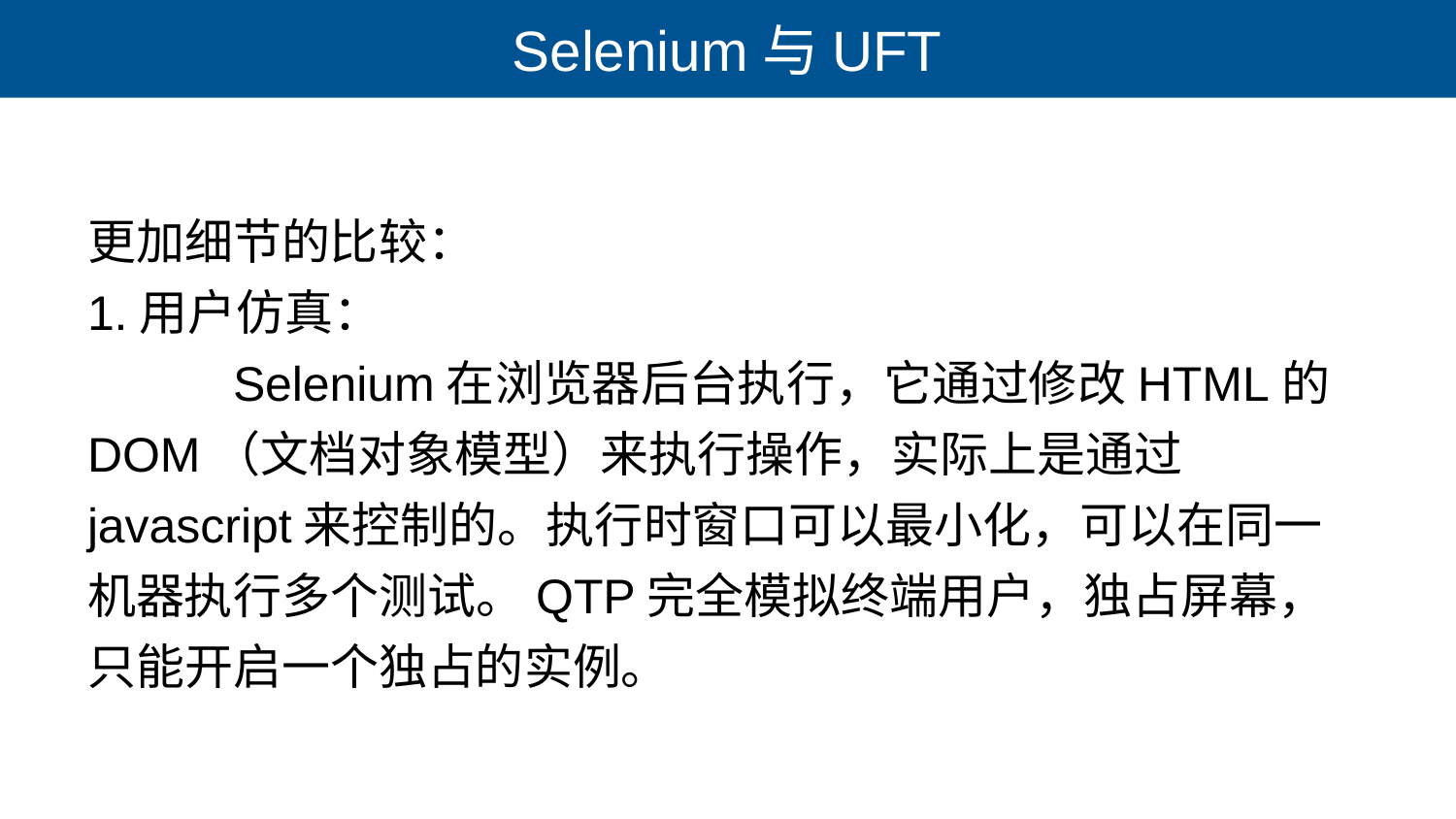

# Selenium与UFT
更加细节的比较：
1.用户仿真：
	Selenium在浏览器后台执行，它通过修改HTML的DOM（文档对象模型）来执行操作，实际上是通过javascript来控制的。执行时窗口可以最小化，可以在同一机器执行多个测试。QTP完全模拟终端用户，独占屏幕，只能开启一个独占的实例。